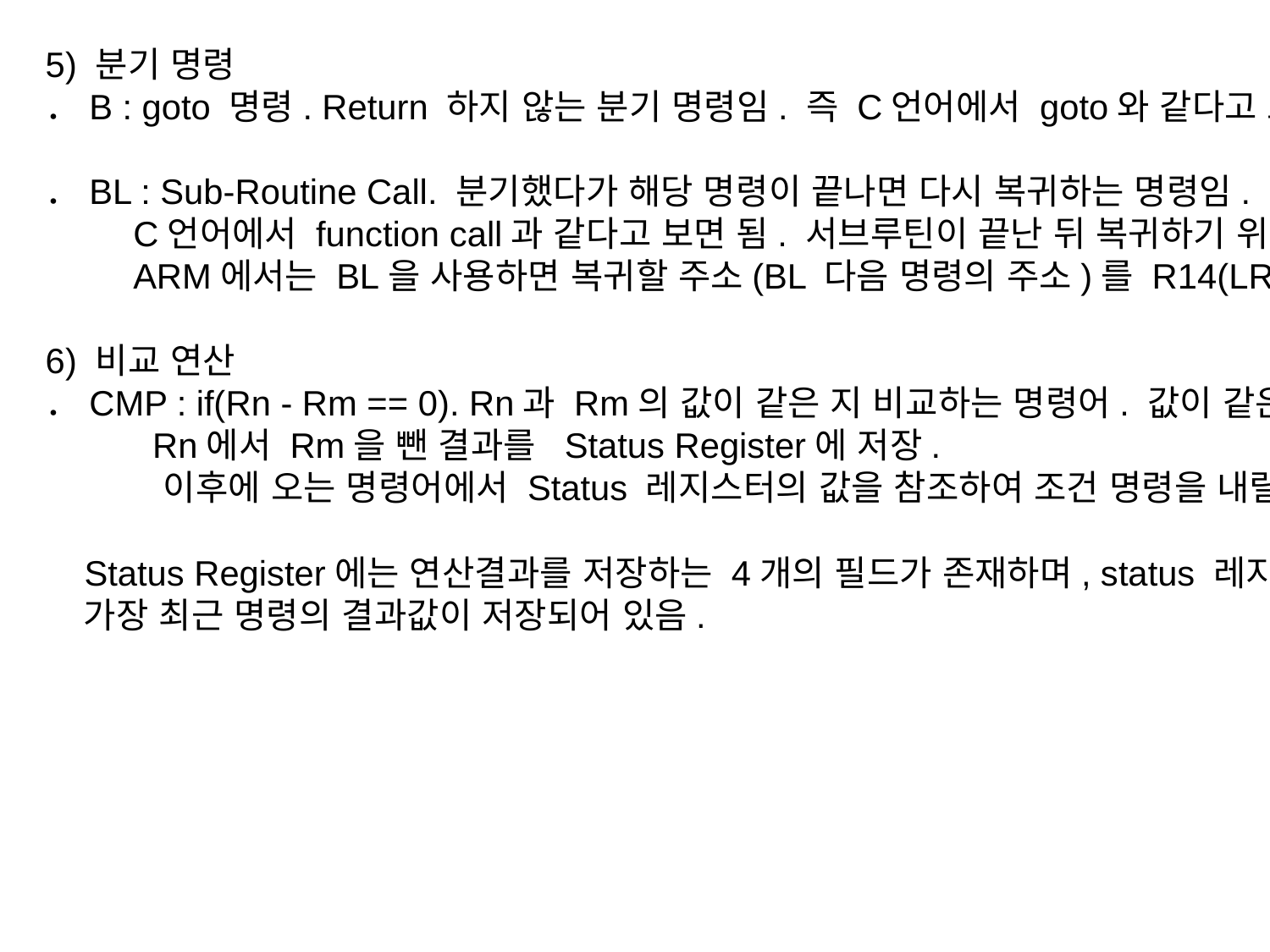

5) 분기 명령
．B : goto 명령. Return 하지 않는 분기 명령임. 즉 C언어에서 goto와 같다고 보면 됨.

．BL : Sub-Routine Call. 분기했다가 해당 명령이 끝나면 다시 복귀하는 명령임.
         C언어에서 function call과 같다고 보면 됨. 서브루틴이 끝난 뒤 복귀하기 위해서,
         ARM에서는 BL을 사용하면 복귀할 주소(BL 다음 명령의 주소)를 R14(LR) 레지스터에 저장해 줌.

6) 비교 연산
．CMP : if(Rn - Rm == 0). Rn과 Rm의 값이 같은 지 비교하는 명령어. 값이 같은 지 비교하는 방법은
           Rn에서 Rm을 뺀 결과를  Status Register에 저장.
           이후에 오는 명령어에서 Status 레지스터의 값을 참조하여 조건 명령을 내릴 수 있음.

    Status Register에는 연산결과를 저장하는 4개의 필드가 존재하며, status 레지스터에 update하는
   가장 최근 명령의 결과값이 저장되어 있음.